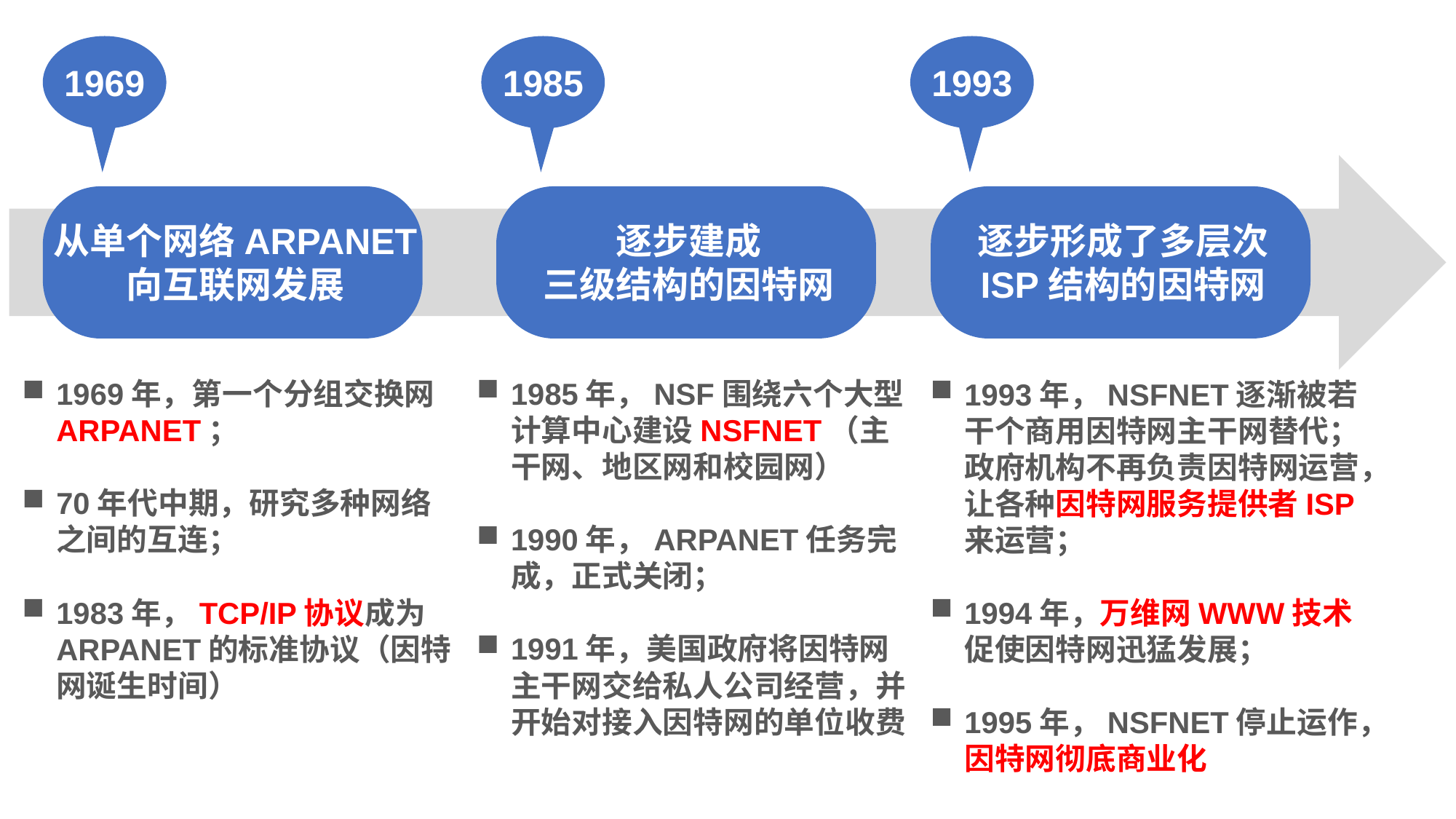

1969
1985
1993

从单个网络ARPANET
向互联网发展
逐步建成
三级结构的因特网
逐步形成了多层次
ISP结构的因特网
1969年，第一个分组交换网ARPANET；

70年代中期，研究多种网络之间的互连；

1983年，TCP/IP协议成为ARPANET的标准协议（因特网诞生时间）

1985年，NSF围绕六个大型计算中心建设NSFNET（主干网、地区网和校园网）

1990年，ARPANET任务完成，正式关闭；

1991年，美国政府将因特网主干网交给私人公司经营，并开始对接入因特网的单位收费

1993年，NSFNET逐渐被若干个商用因特网主干网替代；政府机构不再负责因特网运营，让各种因特网服务提供者ISP来运营；

1994年，万维网WWW技术促使因特网迅猛发展；

1995年，NSFNET停止运作，因特网彻底商业化